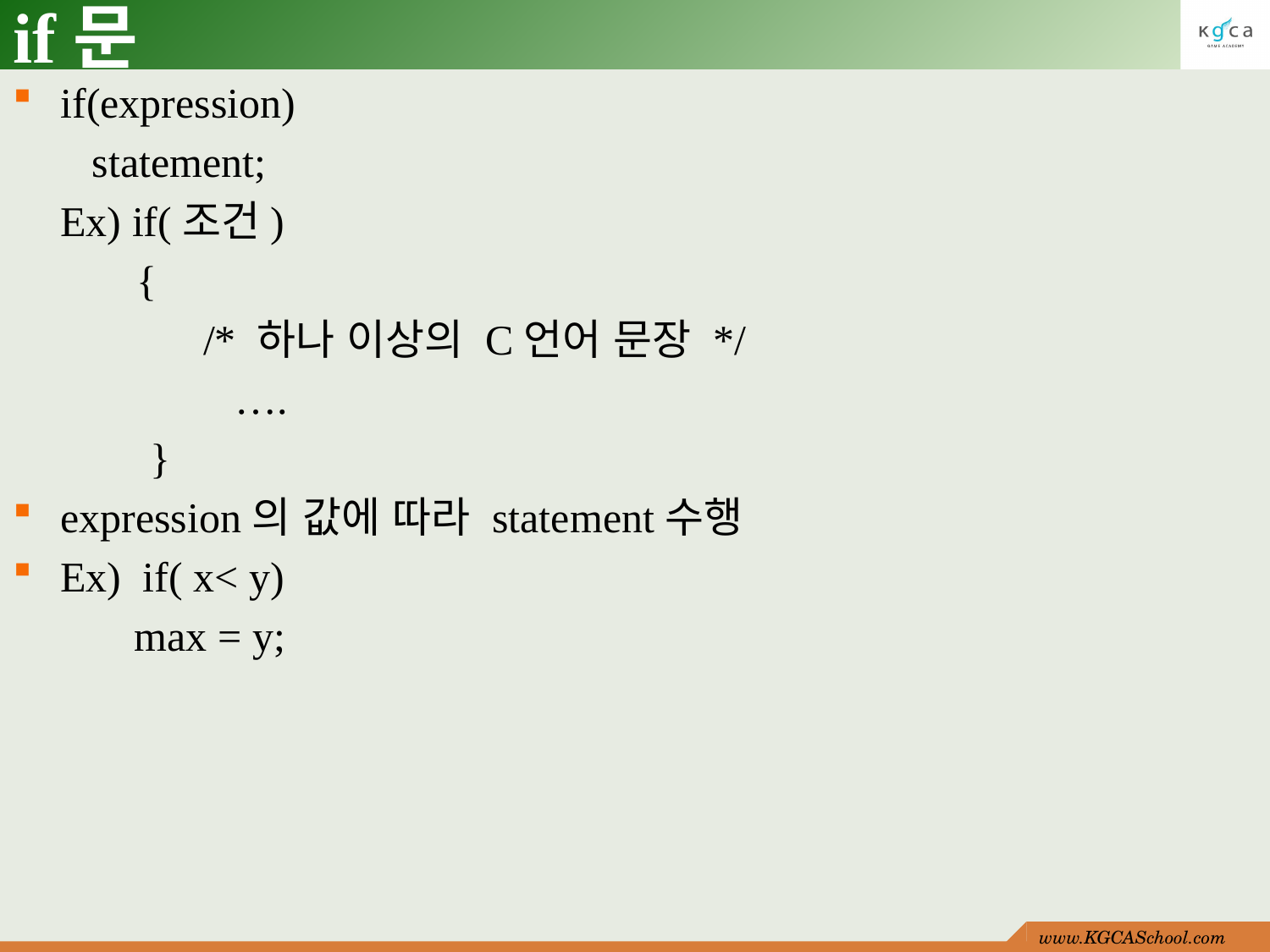

# if문
if(expression)
   statement;
Ex) if(조건)
  {
   /* 하나 이상의 C언어 문장 */
….
 }
expression의 값에 따라 statement수행
Ex)  if( x< y)
       max = y;